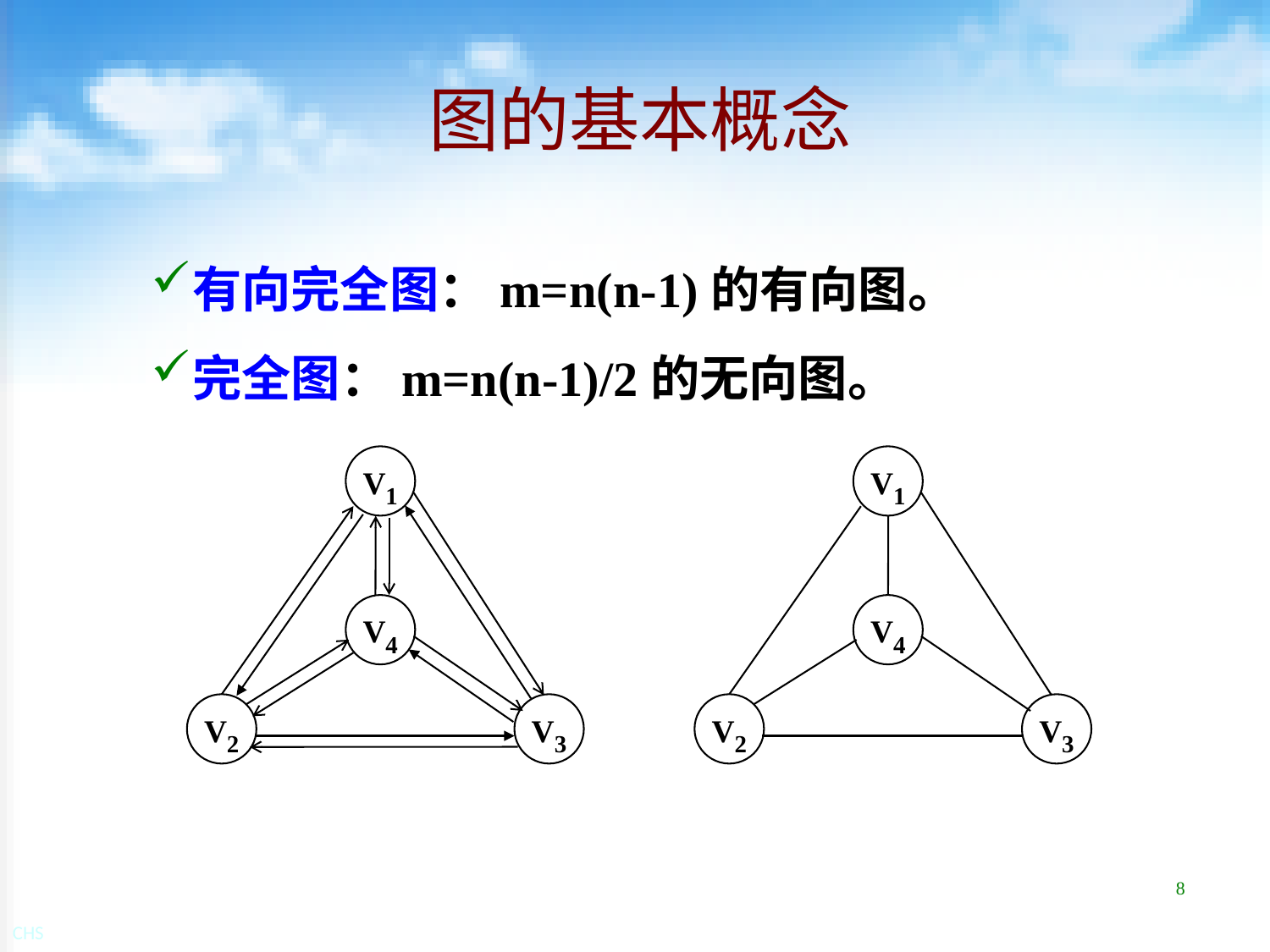

# 图的基本概念
有向完全图：m=n(n-1)的有向图。
完全图：m=n(n-1)/2的无向图。
V1
V4
V2
V3
V1
V4
V2
V3
8